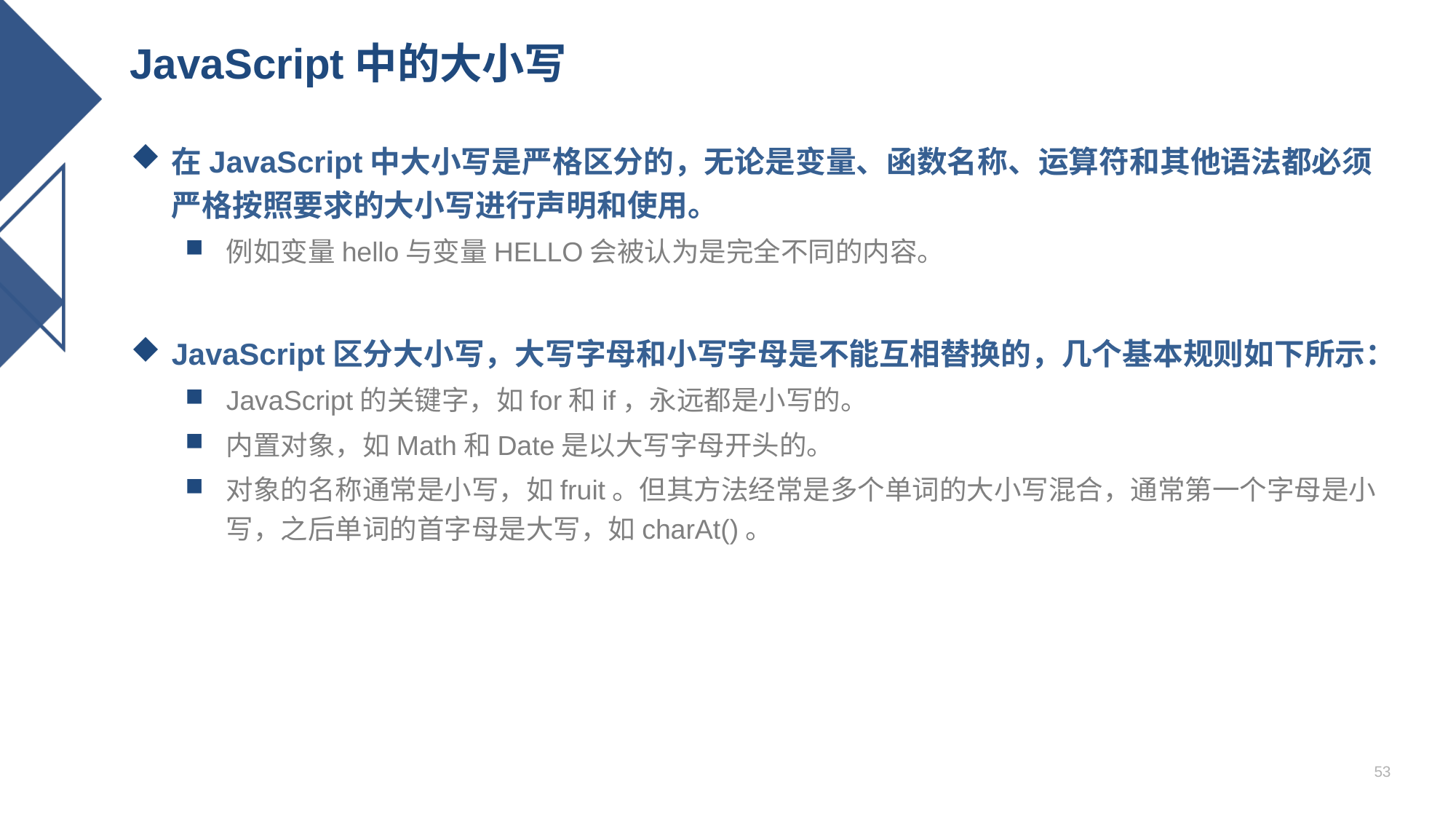

# JavaScript中的大小写
在JavaScript中大小写是严格区分的，无论是变量、函数名称、运算符和其他语法都必须严格按照要求的大小写进行声明和使用。
例如变量hello与变量HELLO会被认为是完全不同的内容。

JavaScript区分大小写，大写字母和小写字母是不能互相替换的，几个基本规则如下所示：
JavaScript的关键字，如for和if，永远都是小写的。
内置对象，如Math和Date是以大写字母开头的。
对象的名称通常是小写，如fruit。但其方法经常是多个单词的大小写混合，通常第一个字母是小写，之后单词的首字母是大写，如charAt()。

53